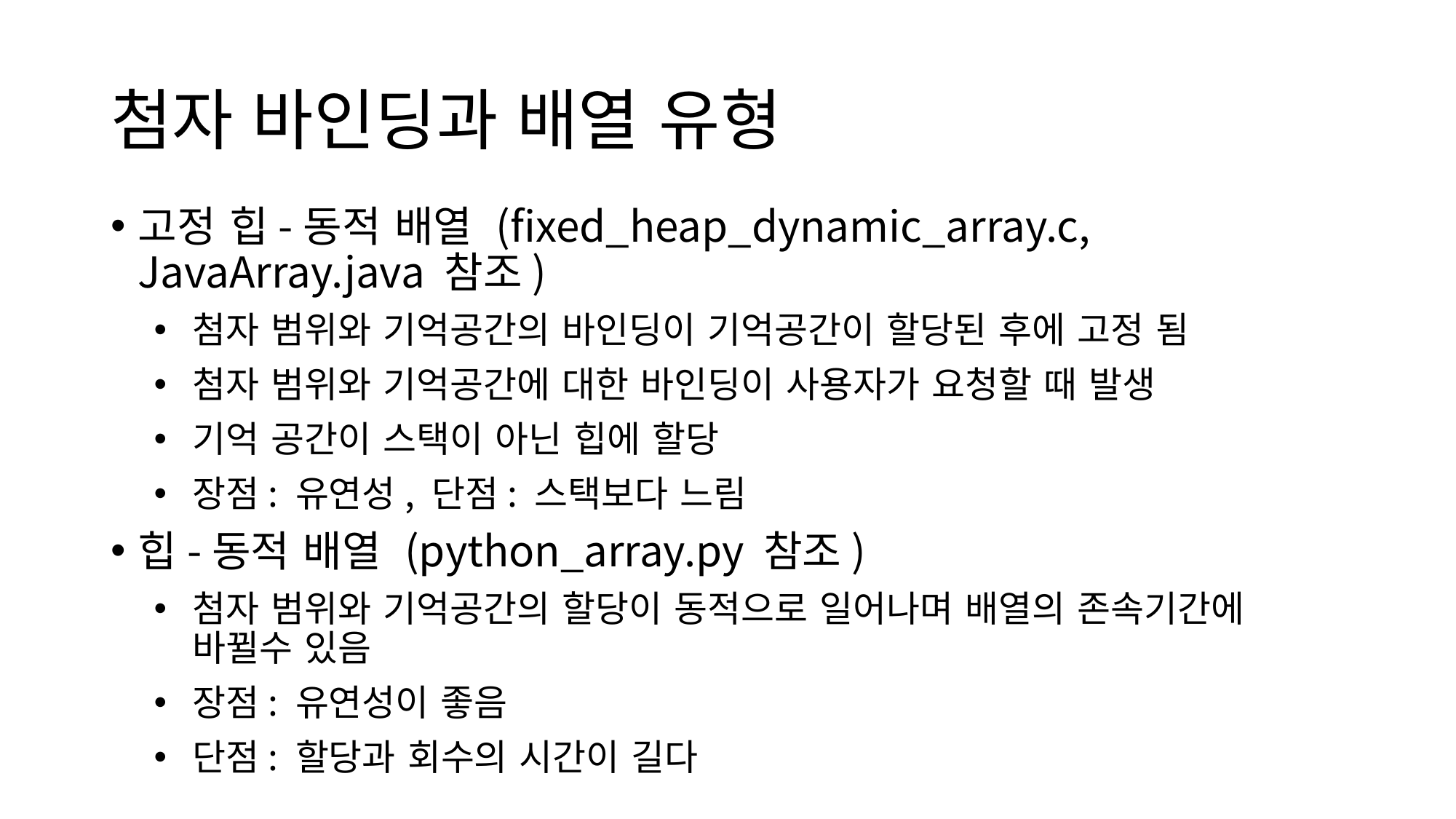

# 첨자 바인딩과 배열 유형
고정 힙-동적 배열 (fixed_heap_dynamic_array.c,
JavaArray.java 참조)
첨자 범위와 기억공간의 바인딩이 기억공간이 할당된 후에 고정 됨
첨자 범위와 기억공간에 대한 바인딩이 사용자가 요청할 때 발생
기억 공간이 스택이 아닌 힙에 할당
장점: 유연성, 단점: 스택보다 느림
힙-동적 배열 (python_array.py 참조)
첨자 범위와 기억공간의 할당이 동적으로 일어나며 배열의 존속기간에 바뀔수 있음
장점: 유연성이 좋음
단점: 할당과 회수의 시간이 길다